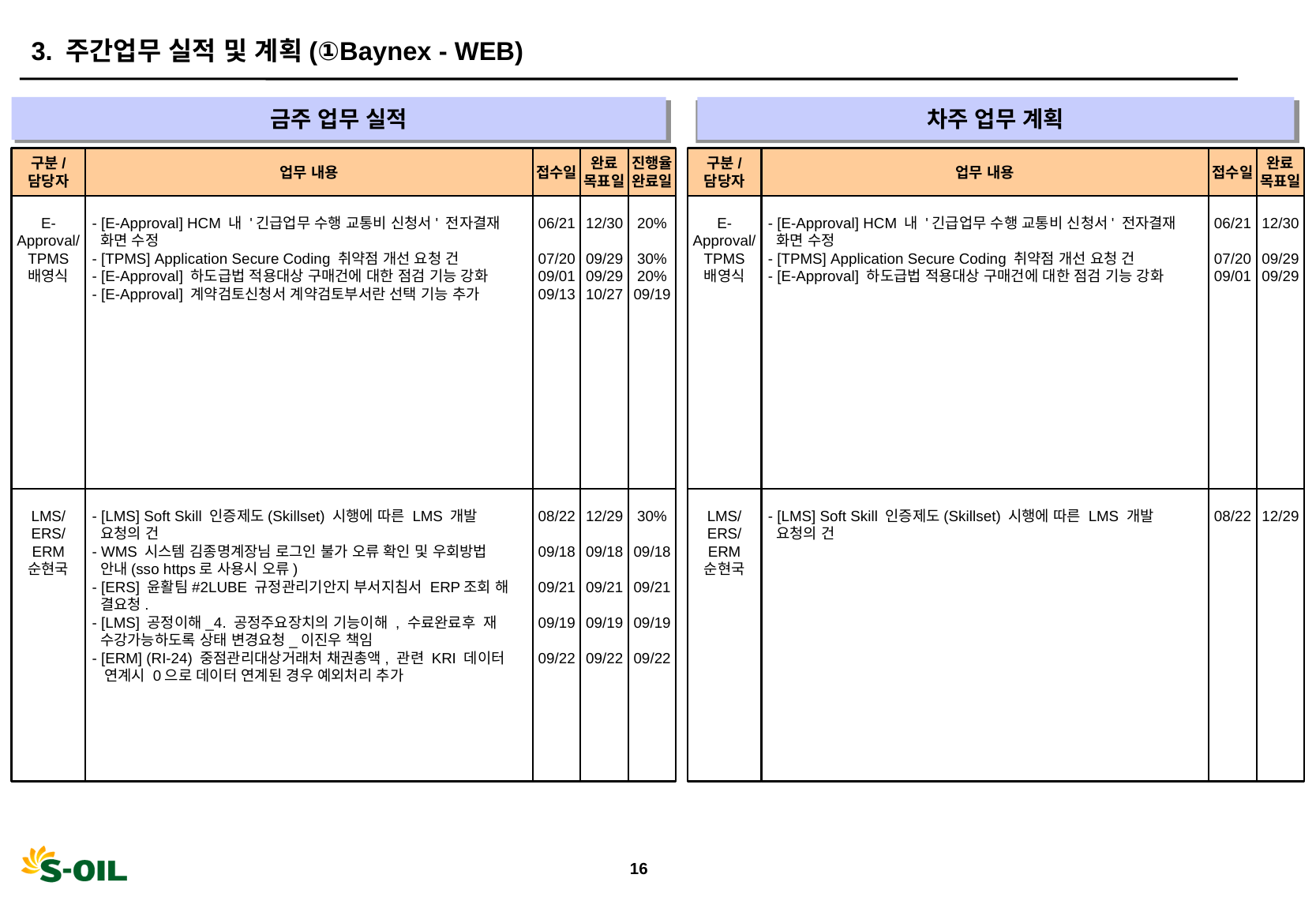

3. 주간업무 실적 및 계획(①Baynex - WEB)
금주 업무 실적
차주 업무 계획
" "
" "
구분/
담당자
업무 내용
접수일
완료
목표일
진행율
완료일
구분/
담당자
업무 내용
접수일
완료
목표일
E-Approval/
TPMS
배영식

- [E-Approval] HCM 내 '긴급업무 수행 교통비 신청서' 전자결재
  화면 수정
- [TPMS] Application Secure Coding 취약점 개선 요청 건
- [E-Approval] 하도급법 적용대상 구매건에 대한 점검 기능 강화
- [E-Approval] 계약검토신청서 계약검토부서란 선택 기능 추가
06/21
07/20
09/01
09/13
12/30
09/29
09/29
10/27
20%
30%
20%
09/19
E-Approval/
TPMS
배영식

- [E-Approval] HCM 내 '긴급업무 수행 교통비 신청서' 전자결재
  화면 수정
- [TPMS] Application Secure Coding 취약점 개선 요청 건
- [E-Approval] 하도급법 적용대상 구매건에 대한 점검 기능 강화
06/21
07/20
09/01
12/30
09/29
09/29
LMS/
ERS/
ERM
순현국

- [LMS] Soft Skill 인증제도(Skillset) 시행에 따른 LMS 개발
  요청의 건
- WMS 시스템 김종명계장님 로그인 불가 오류 확인 및 우회방법
  안내(sso https로 사용시 오류)
- [ERS] 윤활팀#2LUBE 규정관리기안지 부서지침서 ERP조회 해
  결요청.
- [LMS] 공정이해_4. 공정주요장치의 기능이해 , 수료완료후  재
  수강가능하도록 상태 변경요청_이진우 책임
- [ERM] (RI-24) 중점관리대상거래처 채권총액, 관련 KRI 데이터
   연계시 0으로 데이터 연계된 경우 예외처리 추가
08/22
09/18
09/21
09/19
09/22
12/29
09/18
09/21
09/19
09/22
30%
09/18
09/21
09/19
09/22
LMS/
ERS/
ERM
순현국

- [LMS] Soft Skill 인증제도(Skillset) 시행에 따른 LMS 개발
  요청의 건
08/22
12/29